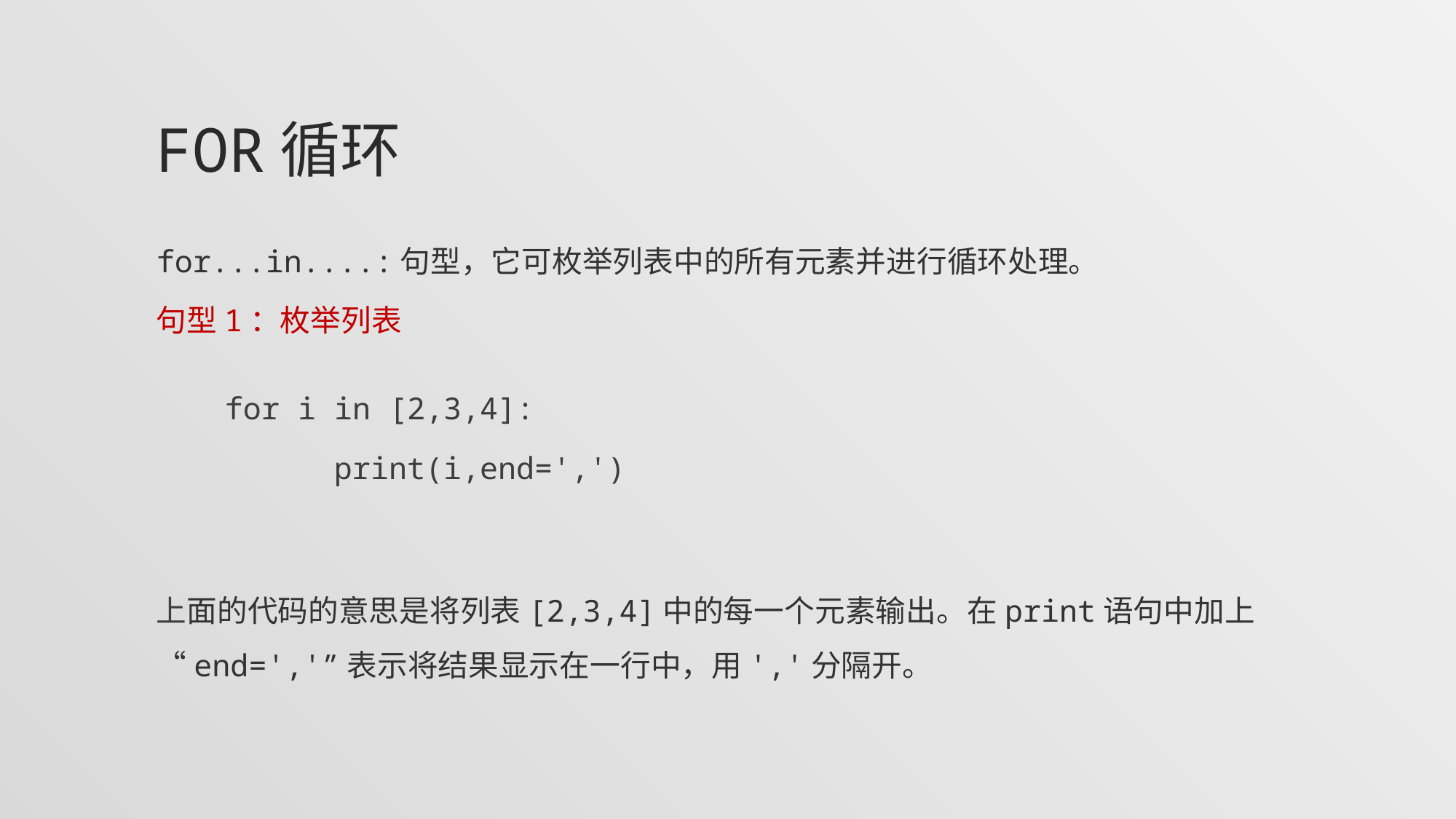

# FOR循环
for...in....:句型，它可枚举列表中的所有元素并进行循环处理。
句型1：枚举列表
for i in [2,3,4]:
	print(i,end=',')

上面的代码的意思是将列表[2,3,4]中的每一个元素输出。在print语句中加上“end=','”表示将结果显示在一行中，用','分隔开。